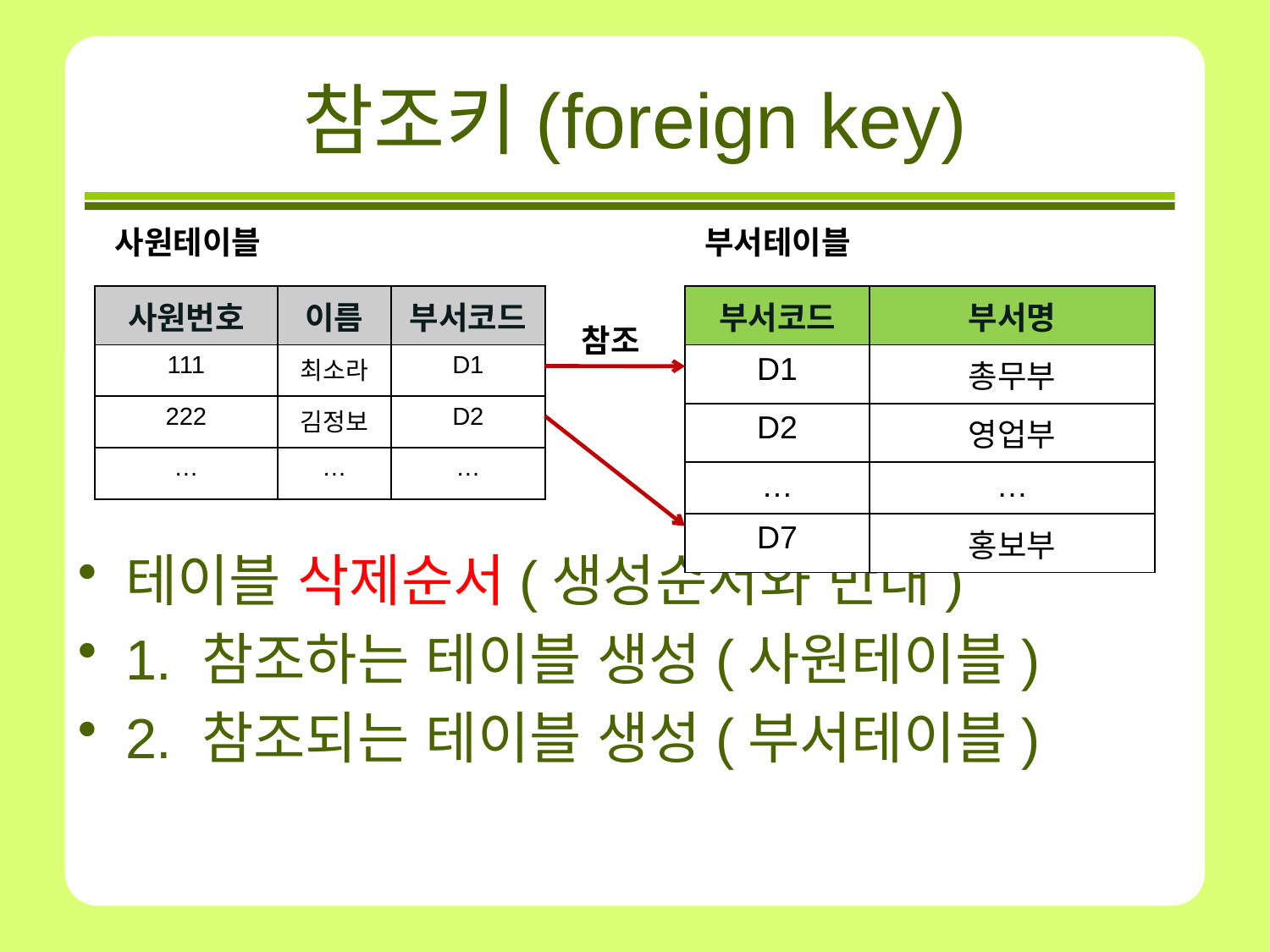

# 참조키(foreign key)
사원테이블
부서테이블

테이블 삭제순서(생성순서와 반대)
1. 참조하는 테이블 생성(사원테이블)
2. 참조되는 테이블 생성(부서테이블)
| 사원번호 | 이름 | 부서코드 |
| --- | --- | --- |
| 111 | 최소라 | D1 |
| 222 | 김정보 | D2 |
| … | … | … |
| 부서코드 | 부서명 |
| --- | --- |
| D1 | 총무부 |
| D2 | 영업부 |
| … | … |
| D7 | 홍보부 |
참조